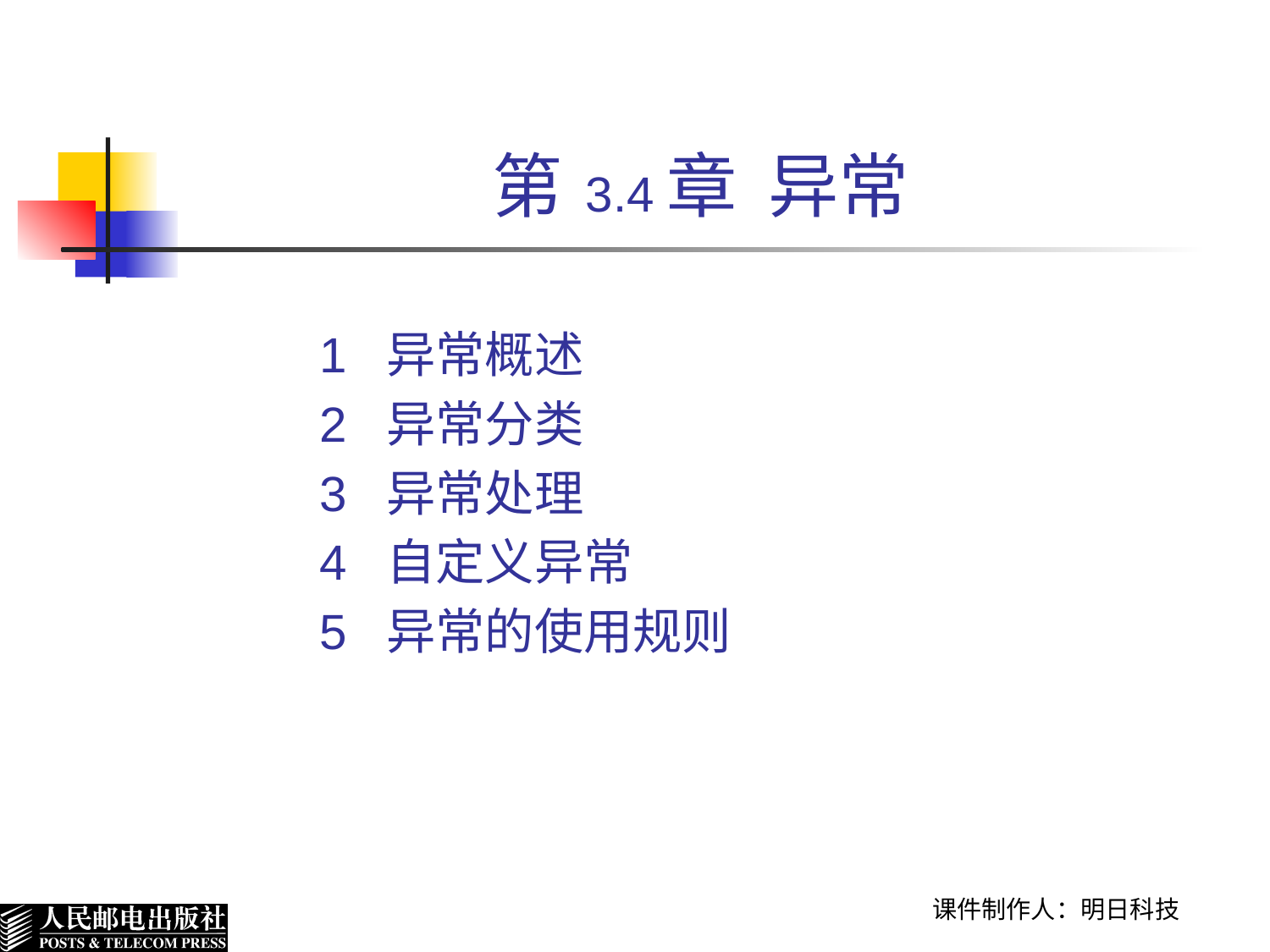

# 第 3.4章  异常
1  异常概述
2  异常分类
3  异常处理
4  自定义异常
5  异常的使用规则

课件制作人：明日科技